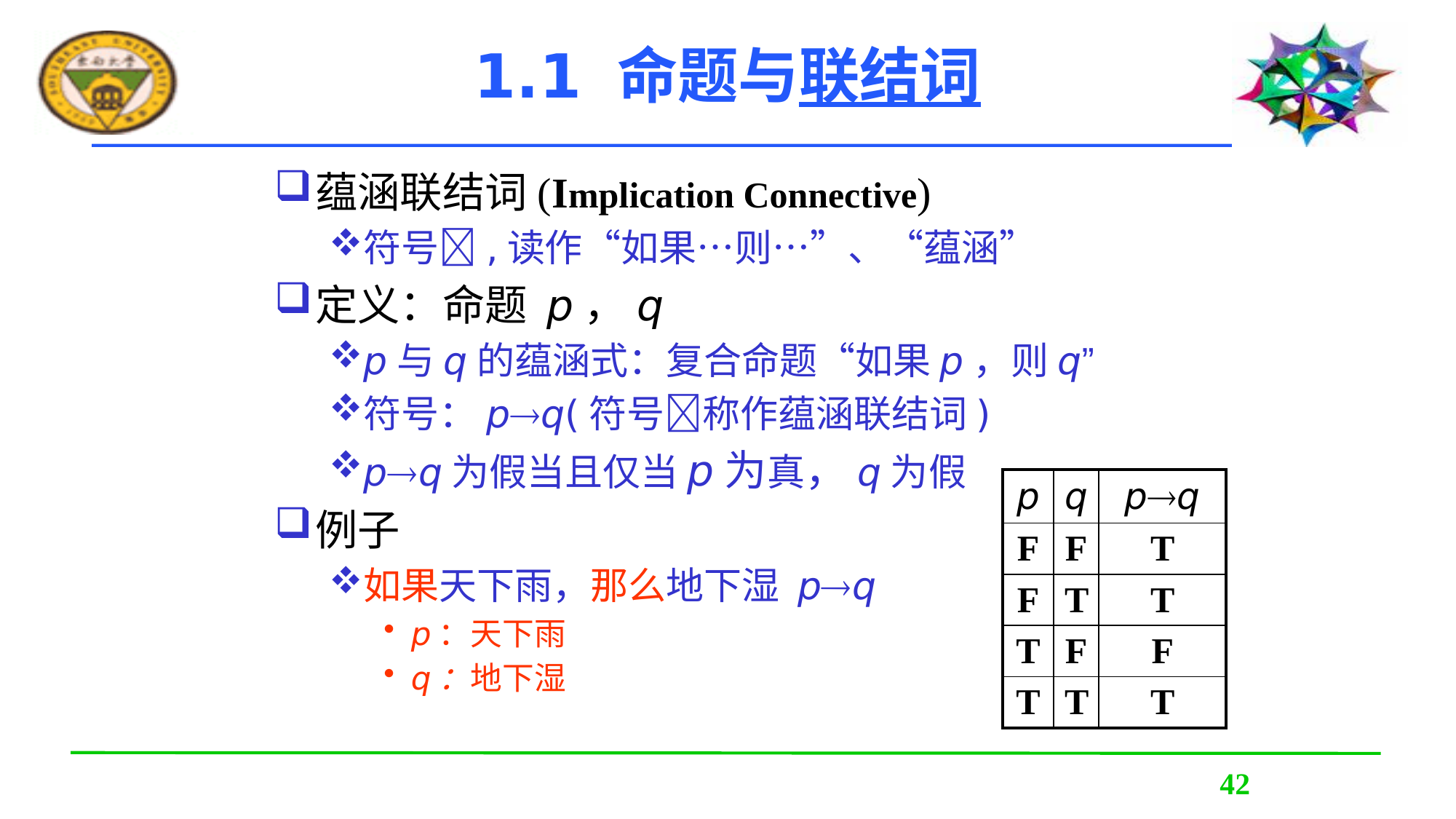

# 1.1 命题与联结词
蕴涵联结词(Implication Connective)
符号→,读作“如果…则…”、“蕴涵”
定义：命题 p，q
p与q的蕴涵式：复合命题“如果p，则q”
符号：p→q(符号→称作蕴涵联结词)
p→q为假当且仅当p为真，q为假
例子
如果天下雨，那么地下湿 p→q
p：天下雨
q：地下湿
| p | q | p→q |
| --- | --- | --- |
| F | F | T |
| F | T | T |
| T | F | F |
| T | T | T |